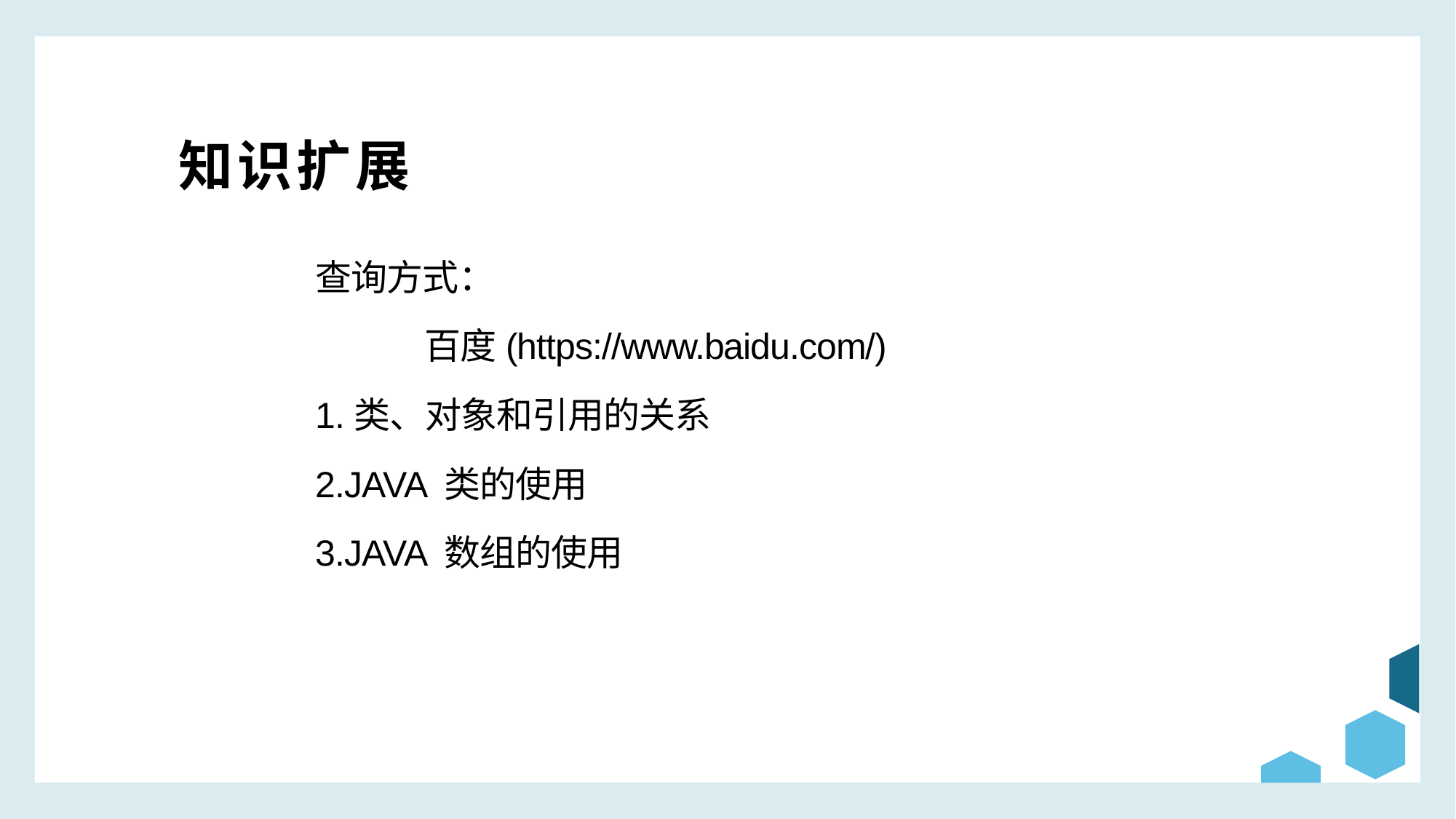

知识扩展
查询方式：
	百度(https://www.baidu.com/)
1.类、对象和引用的关系
2.JAVA 类的使用
3.JAVA 数组的使用